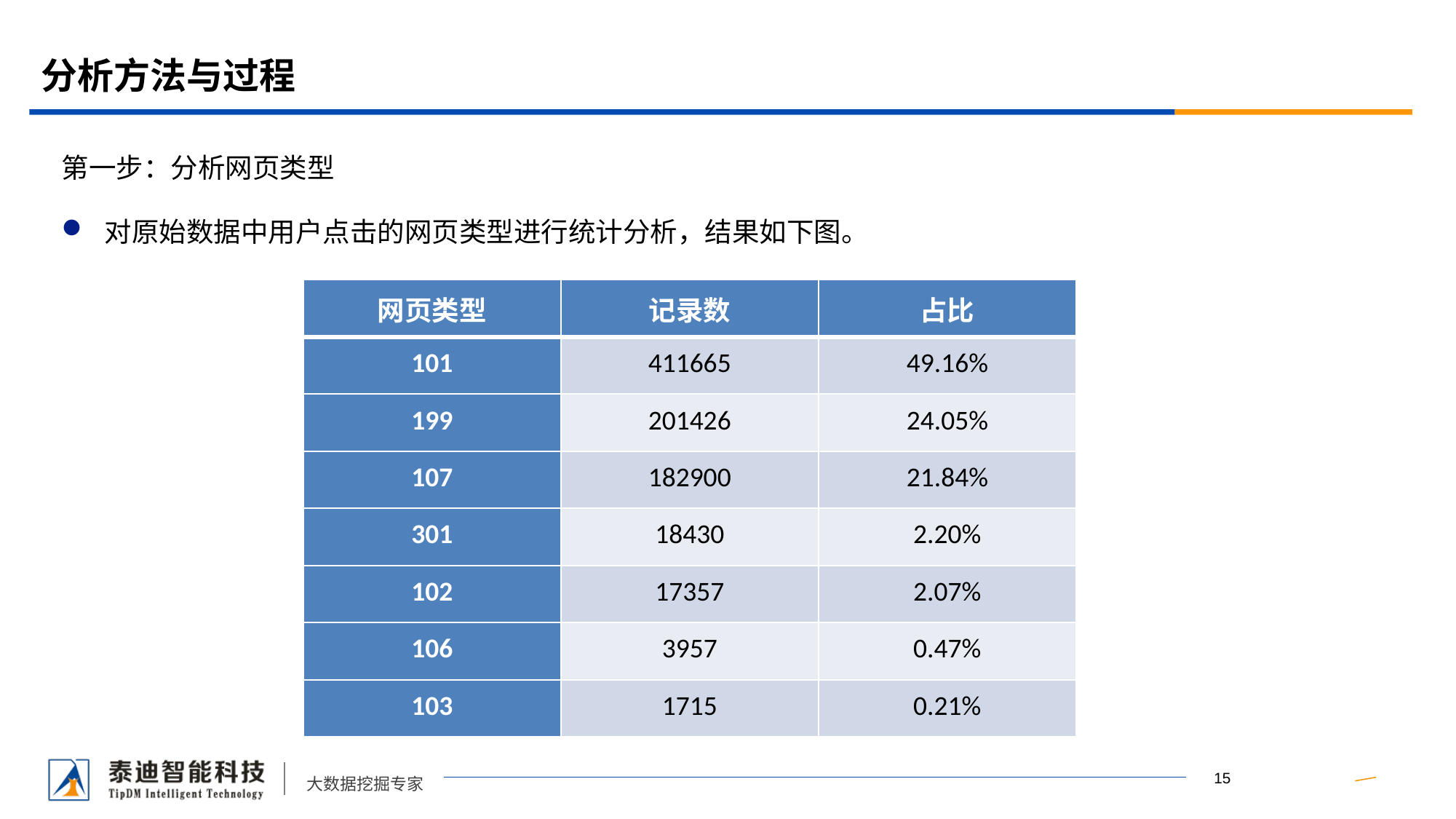

# 分析方法与过程
第一步：分析网页类型
对原始数据中用户点击的网页类型进行统计分析，结果如下图。

| 网页类型 | 记录数 | 占比 |
| --- | --- | --- |
| 101 | 411665 | 49.16% |
| 199 | 201426 | 24.05% |
| 107 | 182900 | 21.84% |
| 301 | 18430 | 2.20% |
| 102 | 17357 | 2.07% |
| 106 | 3957 | 0.47% |
| 103 | 1715 | 0.21% |